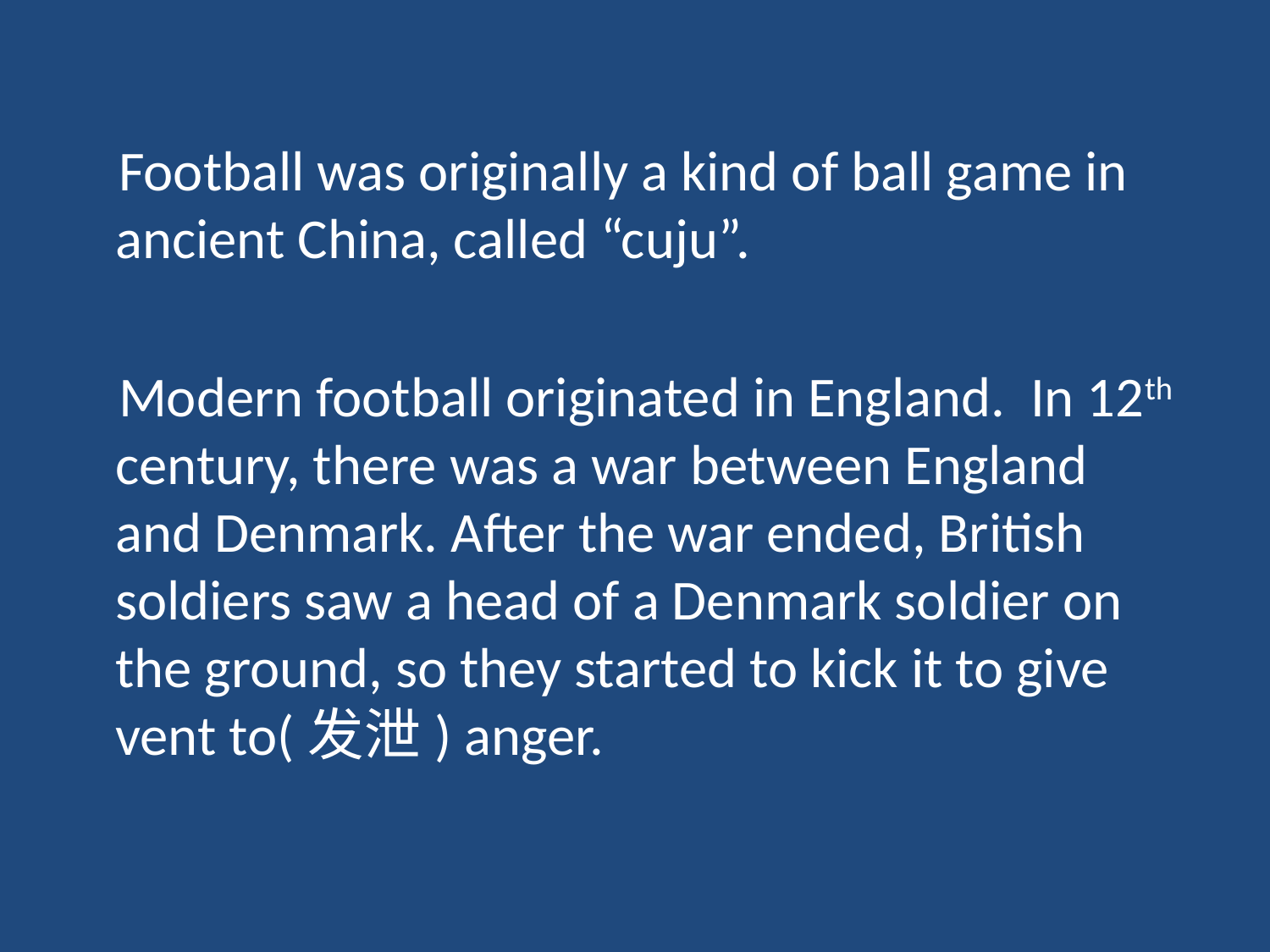

Football was originally a kind of ball game in ancient China, called “cuju”.

    Modern football originated in England.  In 12th century, there was a war between England and Denmark. After the war ended, British soldiers saw a head of a Denmark soldier on the ground, so they started to kick it to give vent to(发泄) anger.